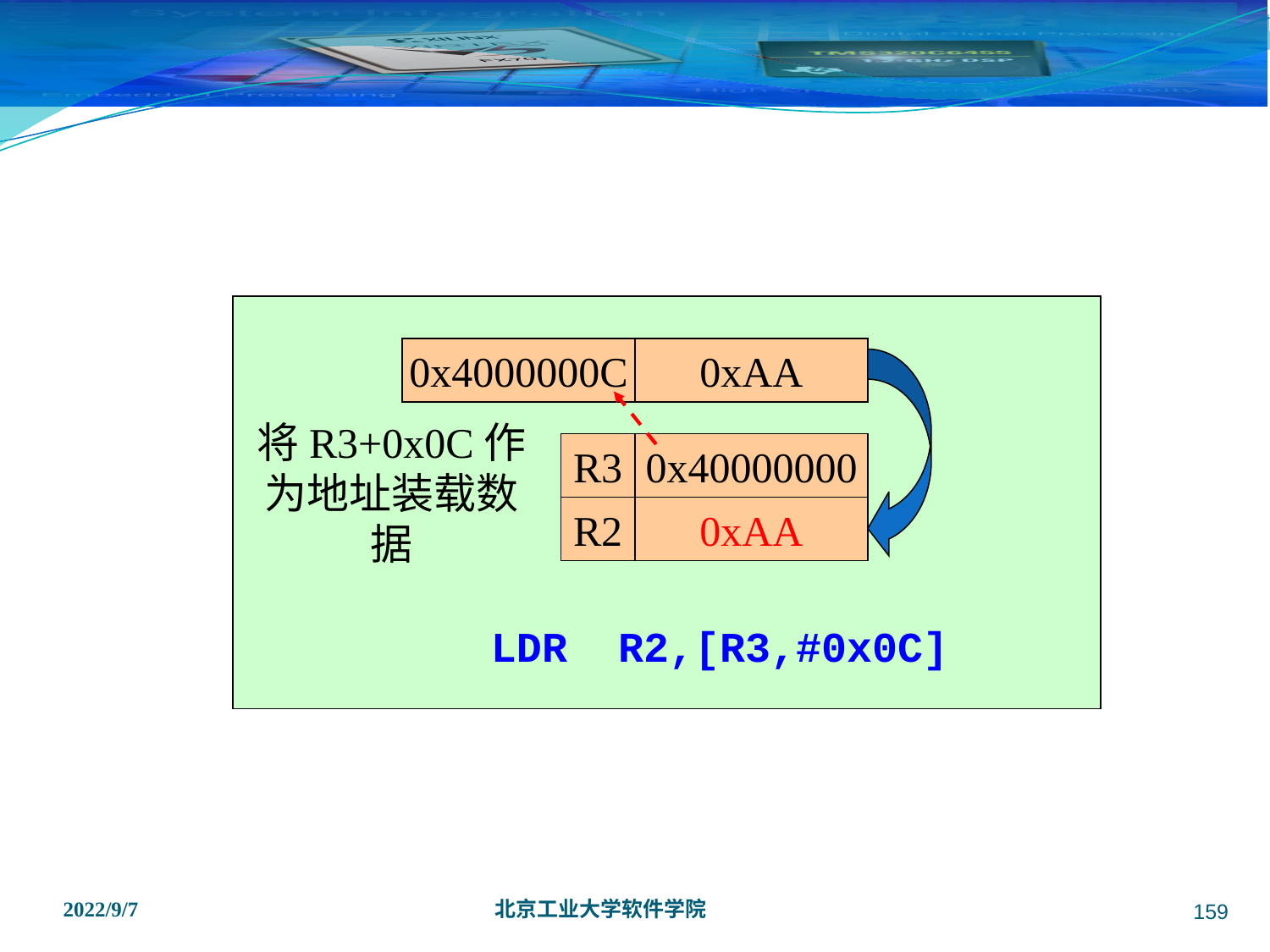

#

0x4000000C
0xAA
R3
0x40000000
R2
0x55

将R3+0x0C作为地址装载数据
0xAA
LDR  R2,[R3,#0x0C]